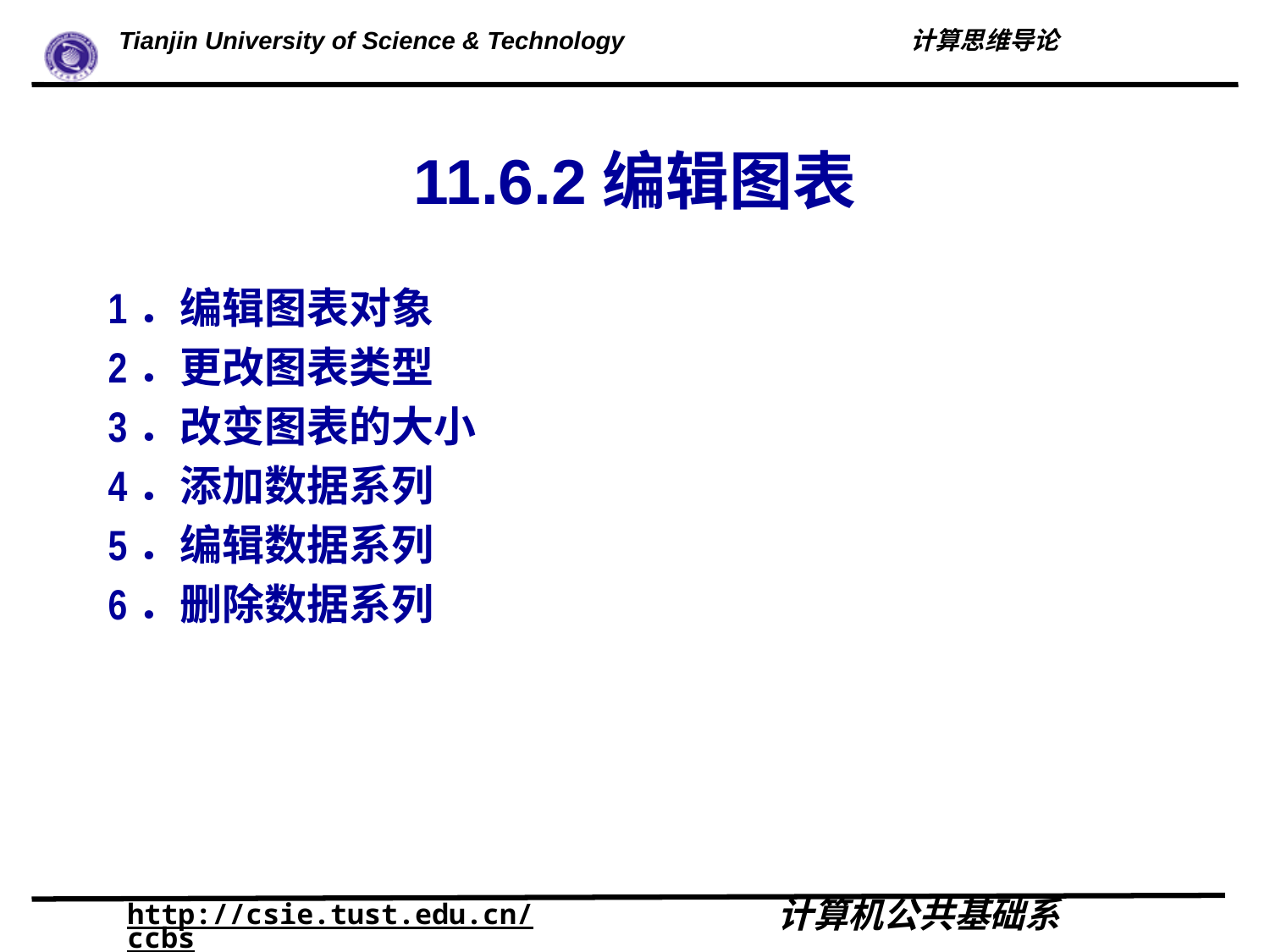

# 11.6.2编辑图表
1．编辑图表对象
2．更改图表类型
3．改变图表的大小
4．添加数据系列
5．编辑数据系列
6．删除数据系列